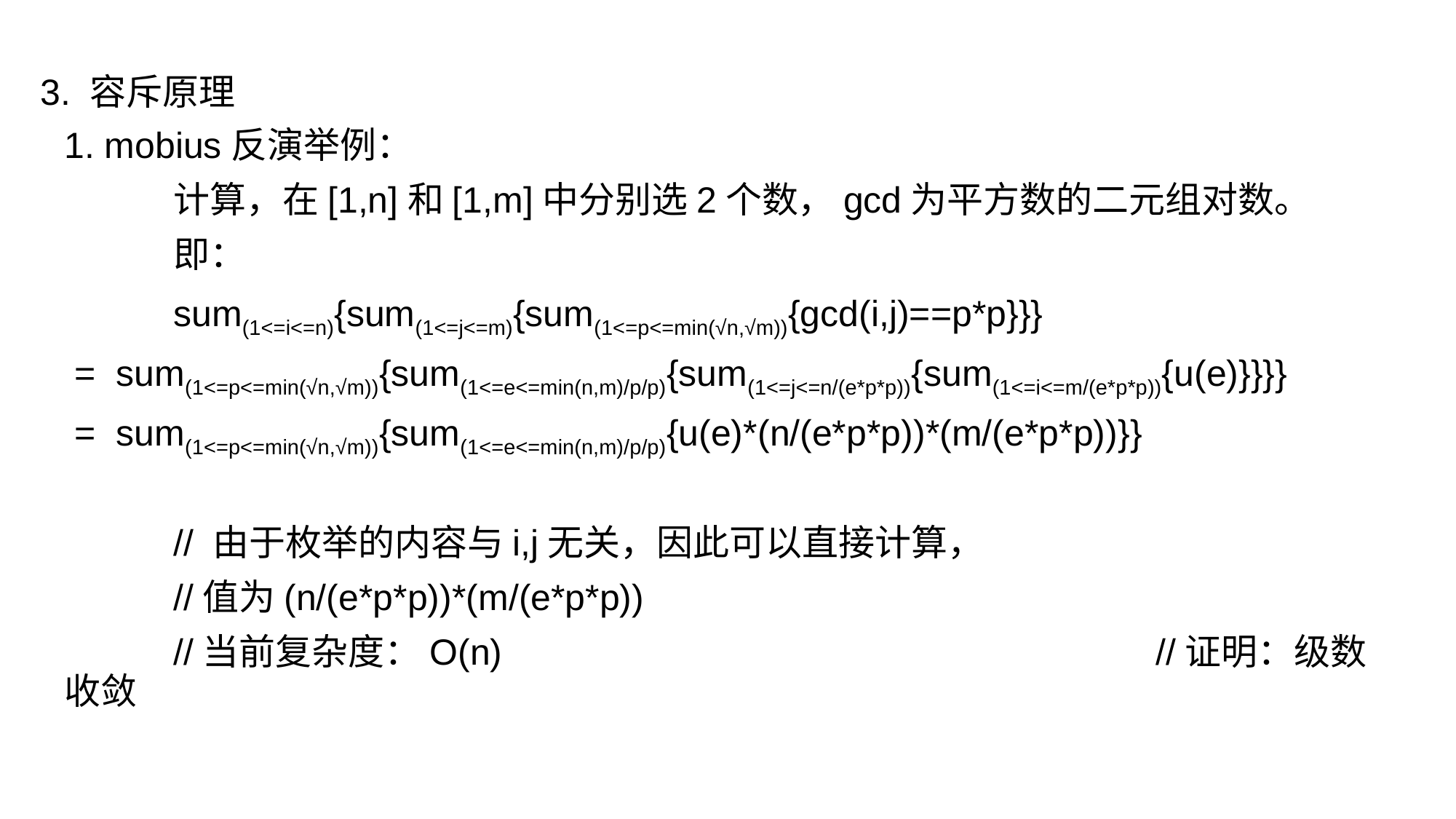

3. 容斥原理
1. mobius反演举例：
	计算，在[1,n]和[1,m]中分别选2个数，gcd为平方数的二元组对数。
	即：
	sum(1<=i<=n){sum(1<=j<=m){sum(1<=p<=min(√n,√m)){gcd(i,j)==p*p}}}
 =  sum(1<=p<=min(√n,√m)){sum(1<=e<=min(n,m)/p/p){sum(1<=j<=n/(e*p*p)){sum(1<=i<=m/(e*p*p)){u(e)}}}}
 =  sum(1<=p<=min(√n,√m)){sum(1<=e<=min(n,m)/p/p){u(e)*(n/(e*p*p))*(m/(e*p*p))}}

	// 由于枚举的内容与i,j无关，因此可以直接计算，
	//值为(n/(e*p*p))*(m/(e*p*p))
	//当前复杂度：O(n)	       					//证明：级数收敛